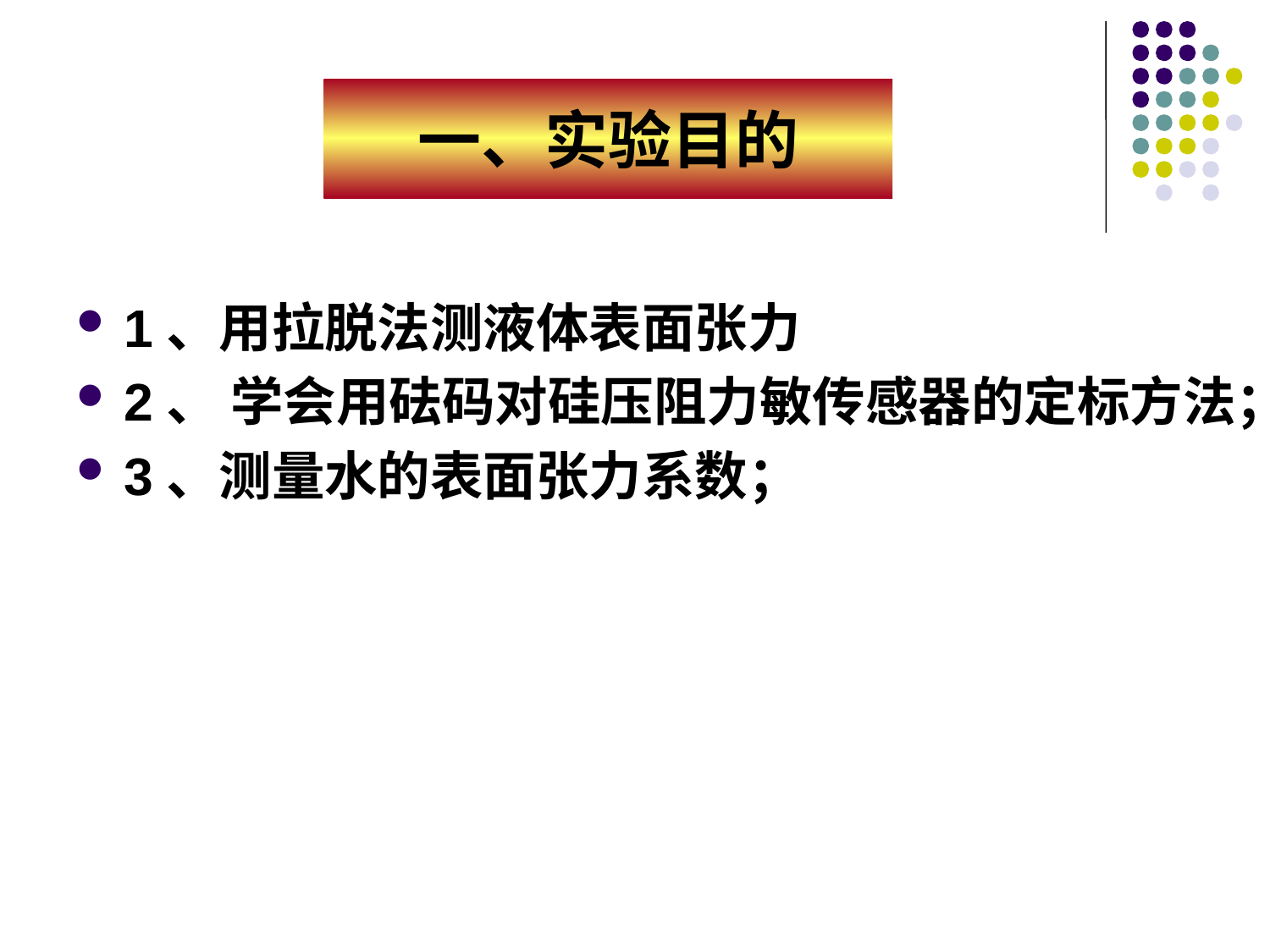

一、实验目的
1、用拉脱法测液体表面张力
2、 学会用砝码对硅压阻力敏传感器的定标方法；
3、测量水的表面张力系数；